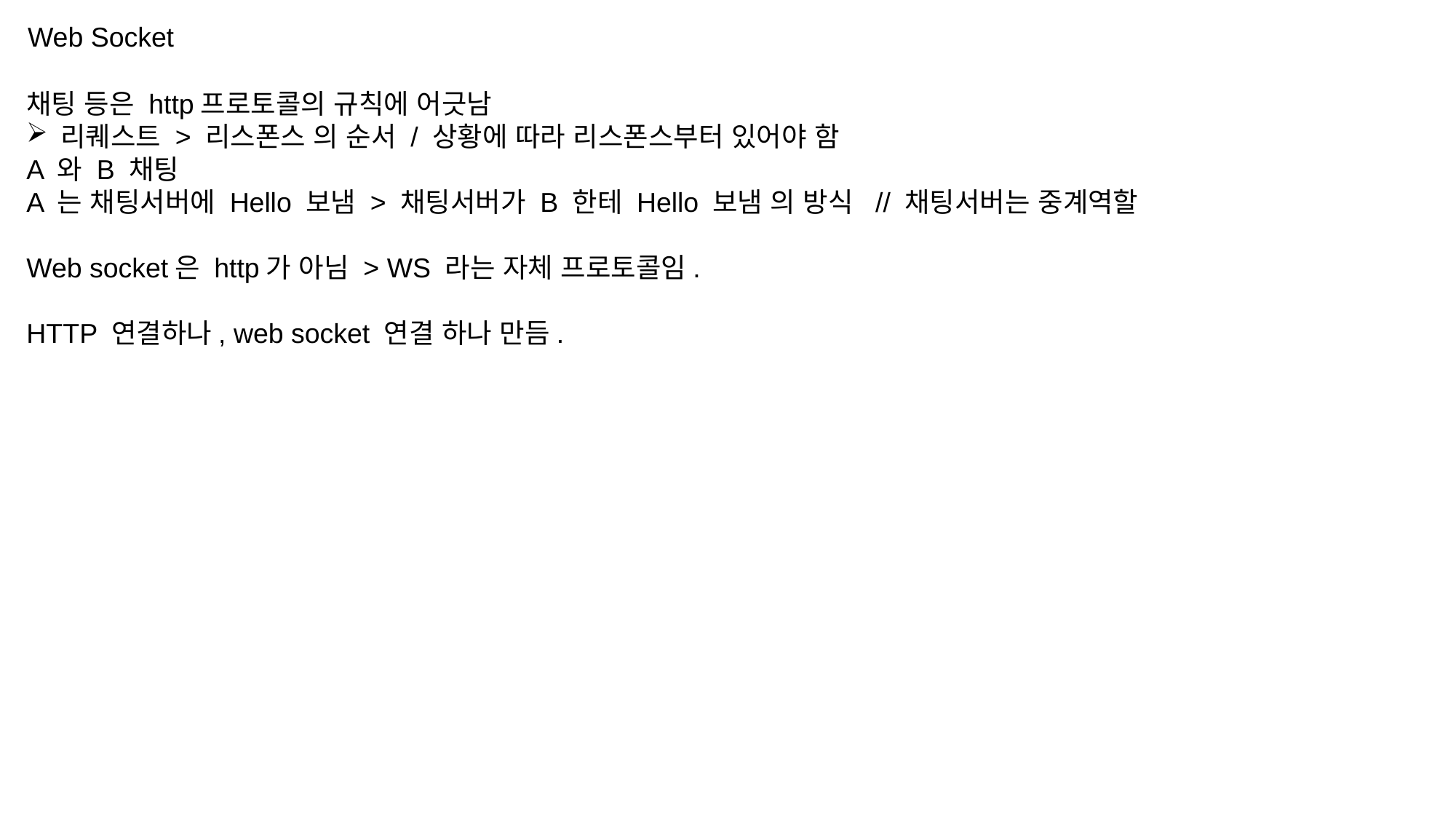

Web Socket
채팅 등은 http프로토콜의 규칙에 어긋남
리퀘스트 > 리스폰스 의 순서 / 상황에 따라 리스폰스부터 있어야 함
A 와 B 채팅
A 는 채팅서버에 Hello 보냄 > 채팅서버가 B 한테 Hello 보냄 의 방식  // 채팅서버는 중계역할

Web socket은 http가 아님 > WS 라는 자체 프로토콜임.

HTTP 연결하나, web socket 연결 하나 만듬.